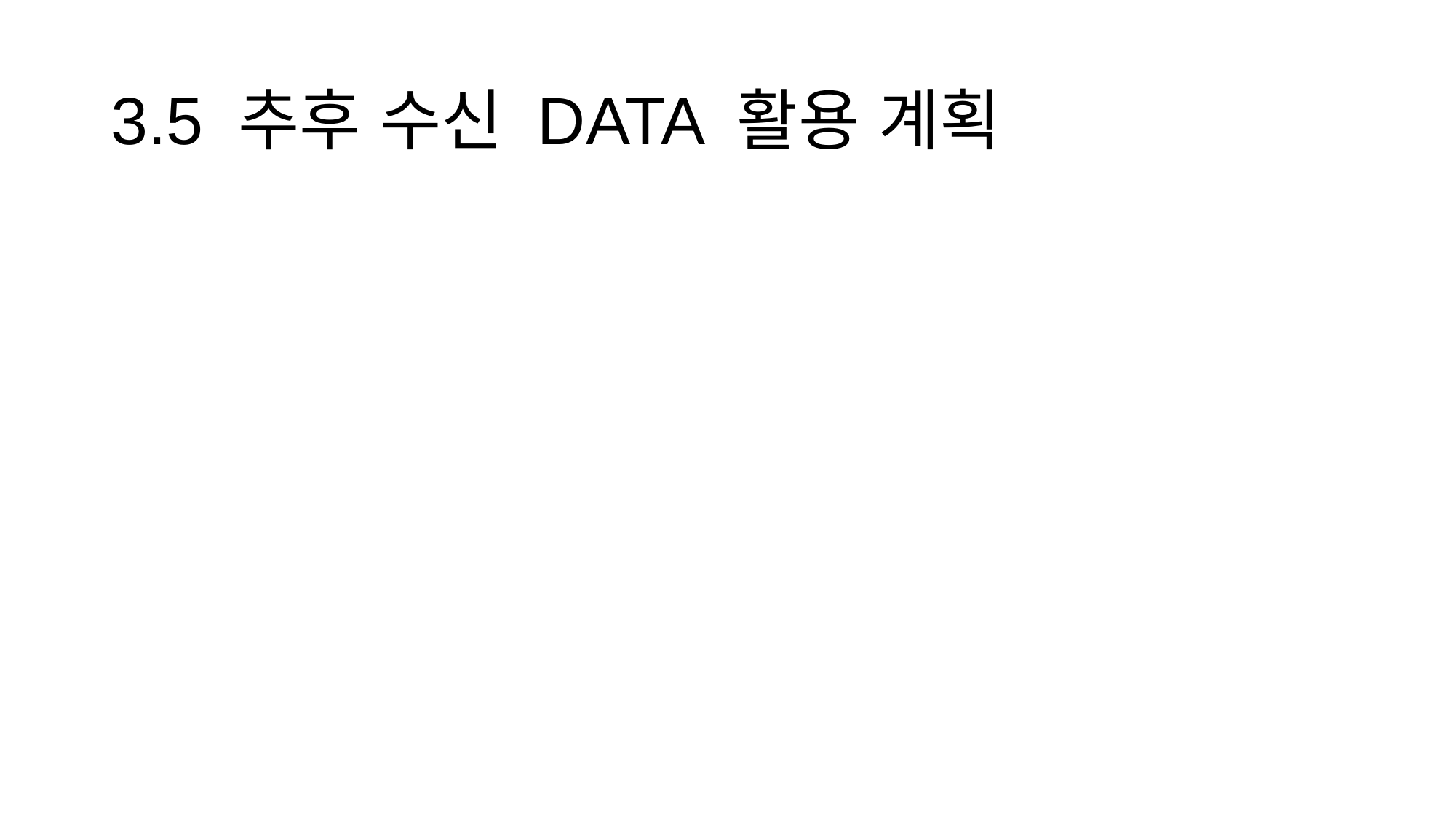

# 3.5 추후 수신 DATA 활용 계획